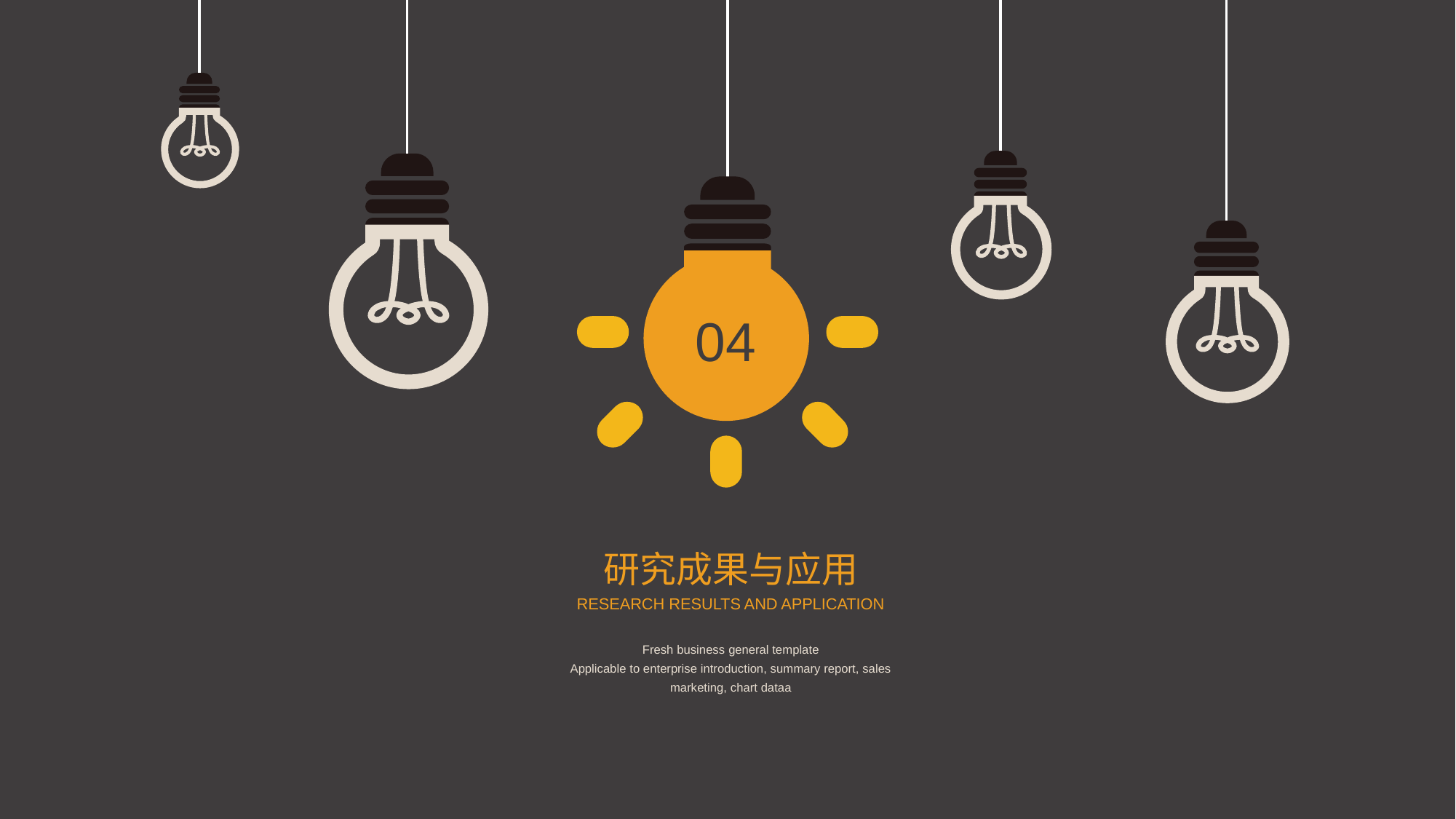

04
研究成果与应用
RESEARCH RESULTS AND APPLICATION
Fresh business general template
Applicable to enterprise introduction, summary report, sales marketing, chart dataa